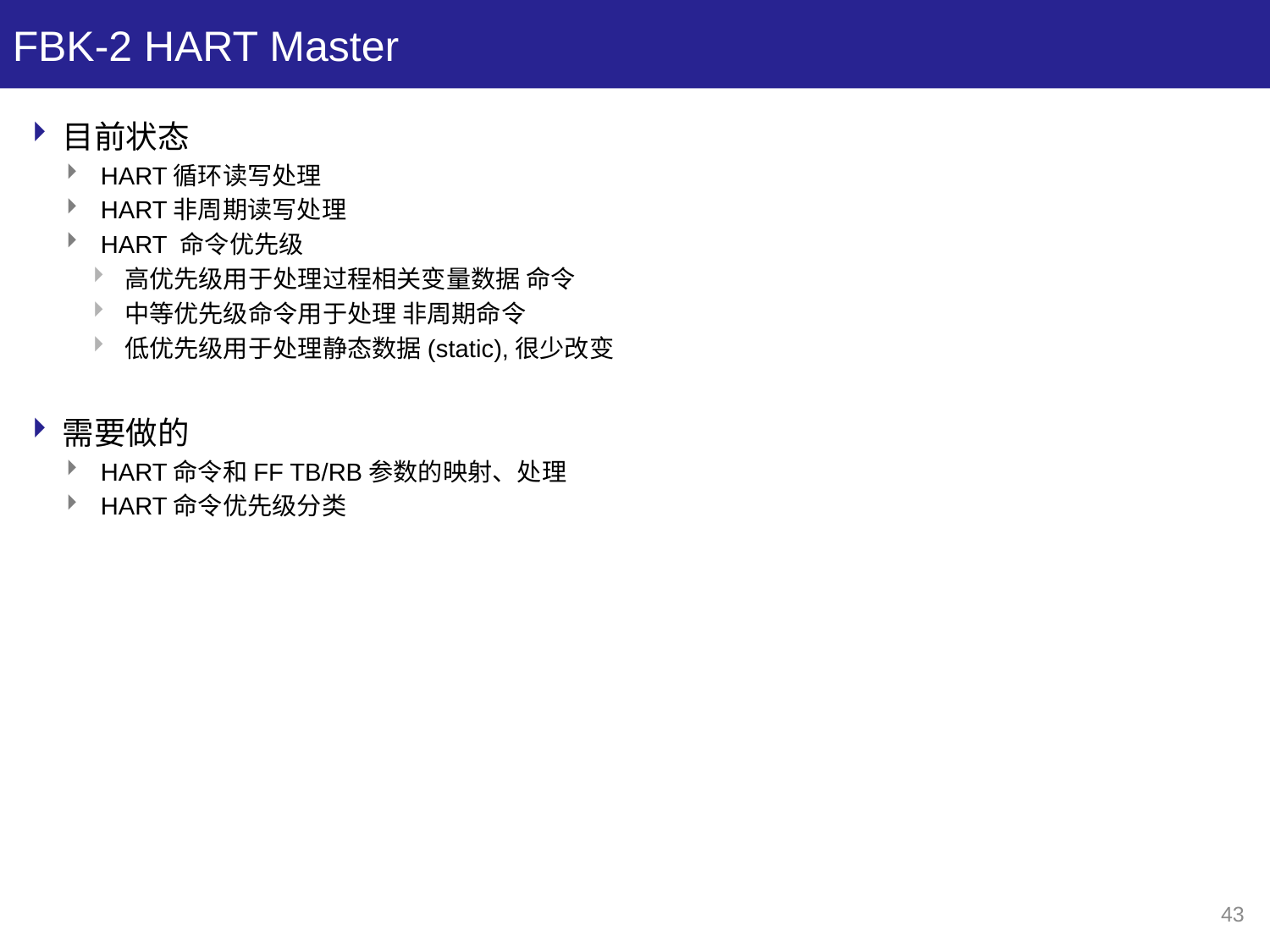

# FBK-2 HART Master
目前状态
HART循环读写处理
HART非周期读写处理
HART 命令优先级
高优先级用于处理过程相关变量数据 命令
中等优先级命令用于处理 非周期命令
低优先级用于处理静态数据(static),很少改变

需要做的
HART命令和FF TB/RB参数的映射、处理
HART命令优先级分类

43